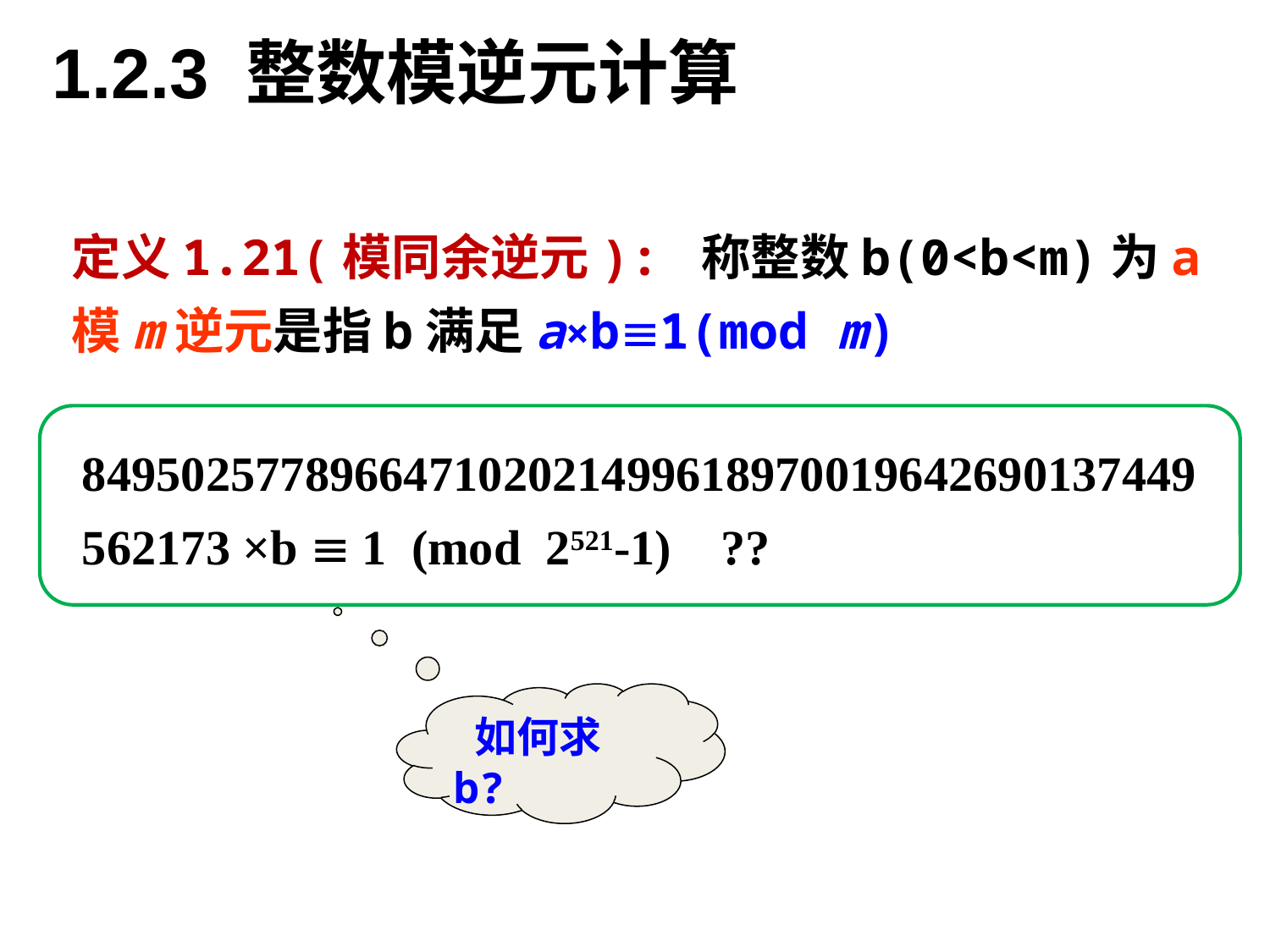

# 1.2.3 整数模逆元计算
定义1.21(模同余逆元): 称整数b(0<b<m)为a模m逆元是指b满足a×b≡1(mod m)

849502577896647102021499618970019642690137449562173 ×b ≡ 1  (mod  2521-1)    ??

 如何求b?